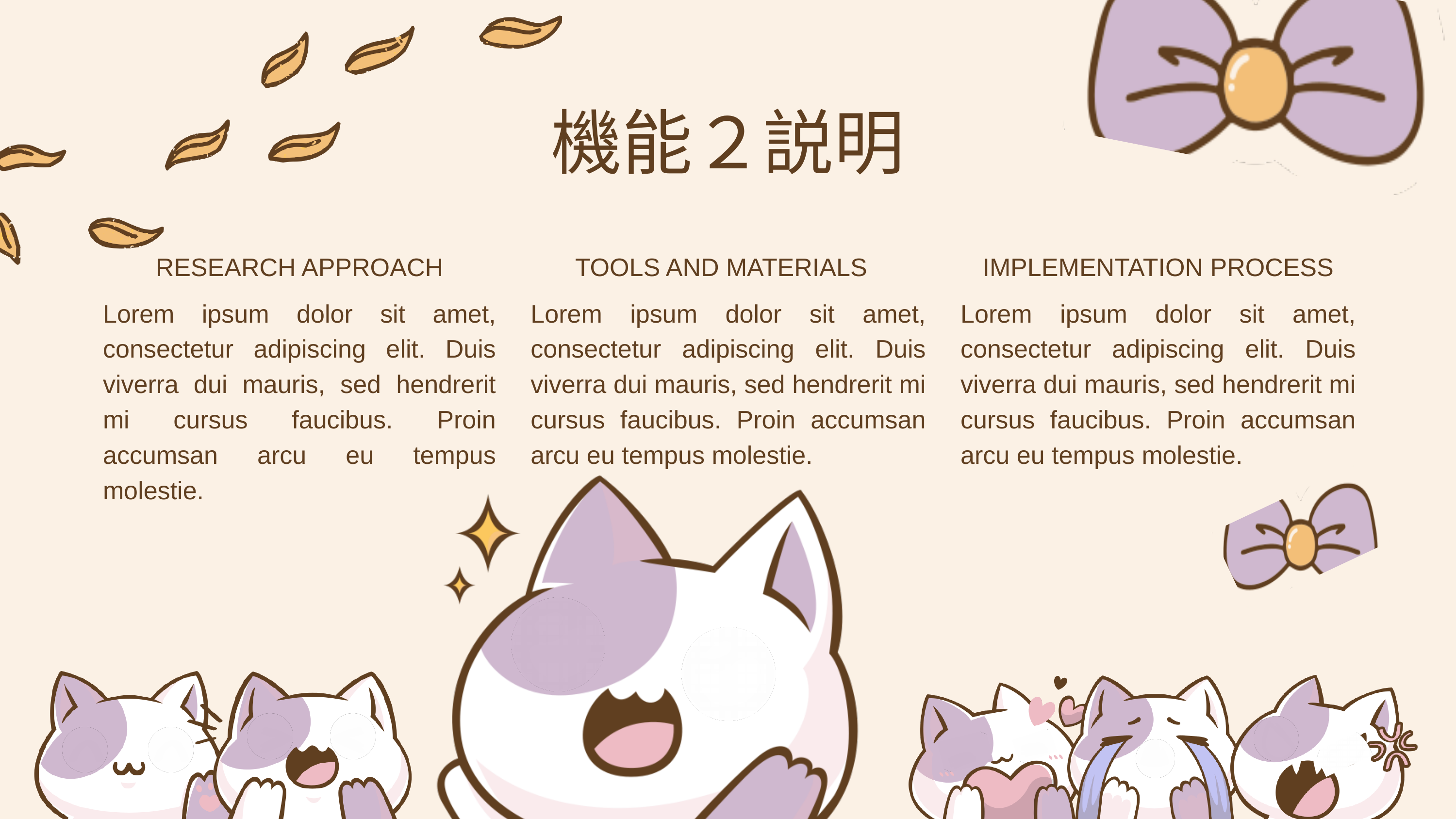

機能２説明
RESEARCH APPROACH
TOOLS AND MATERIALS
IMPLEMENTATION PROCESS
Lorem ipsum dolor sit amet, consectetur adipiscing elit. Duis viverra dui mauris, sed hendrerit mi cursus faucibus. Proin accumsan arcu eu tempus molestie.
Lorem ipsum dolor sit amet, consectetur adipiscing elit. Duis viverra dui mauris, sed hendrerit mi cursus faucibus. Proin accumsan arcu eu tempus molestie.
Lorem ipsum dolor sit amet, consectetur adipiscing elit. Duis viverra dui mauris, sed hendrerit mi cursus faucibus. Proin accumsan arcu eu tempus molestie.